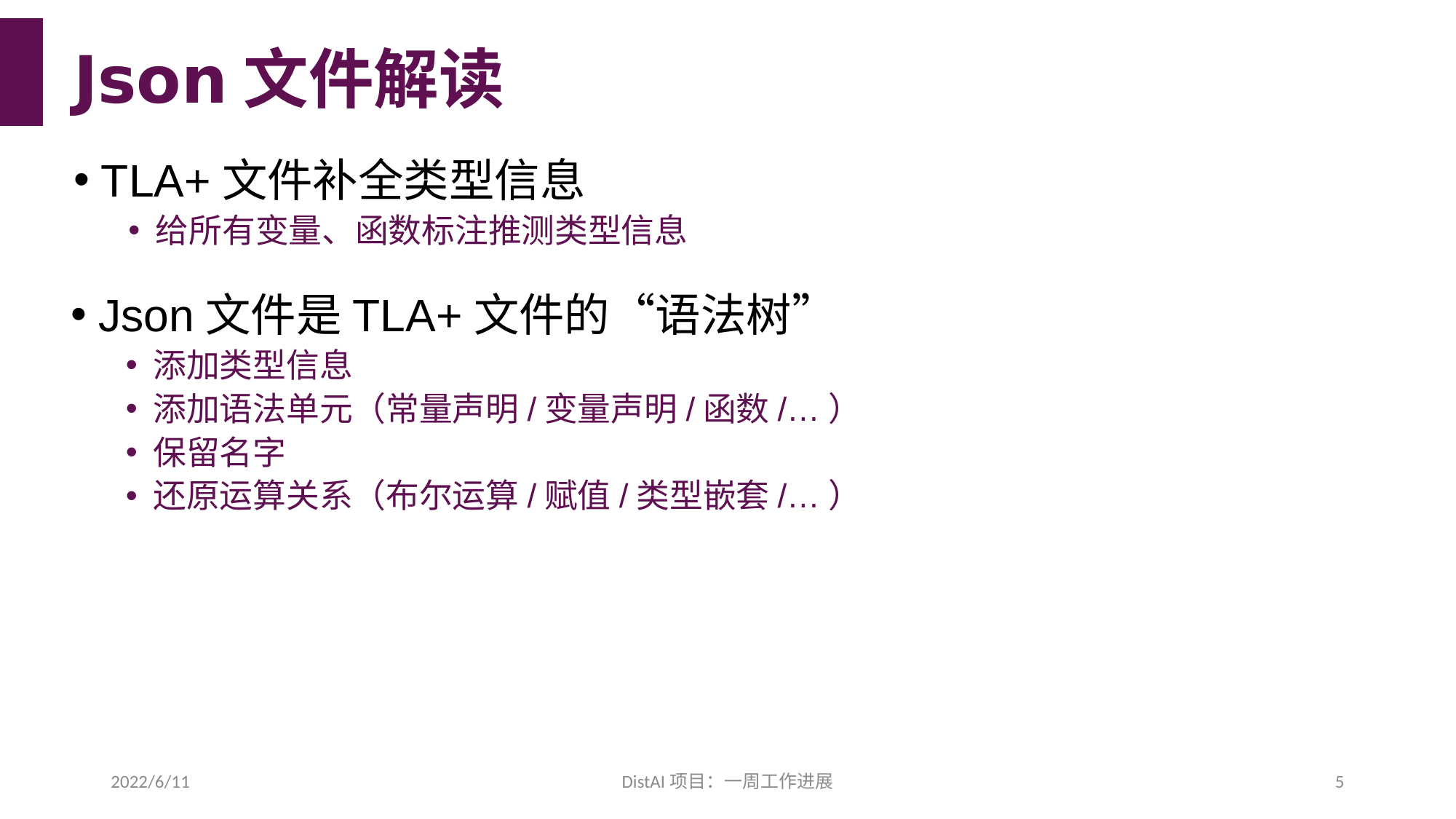

# Json文件解读
TLA+文件补全类型信息
给所有变量、函数标注推测类型信息
Json文件是TLA+文件的“语法树”
添加类型信息
添加语法单元（常量声明/变量声明/函数/…）
保留名字
还原运算关系（布尔运算/赋值/类型嵌套/…）
2022/6/11
DistAI项目：一周工作进展
5